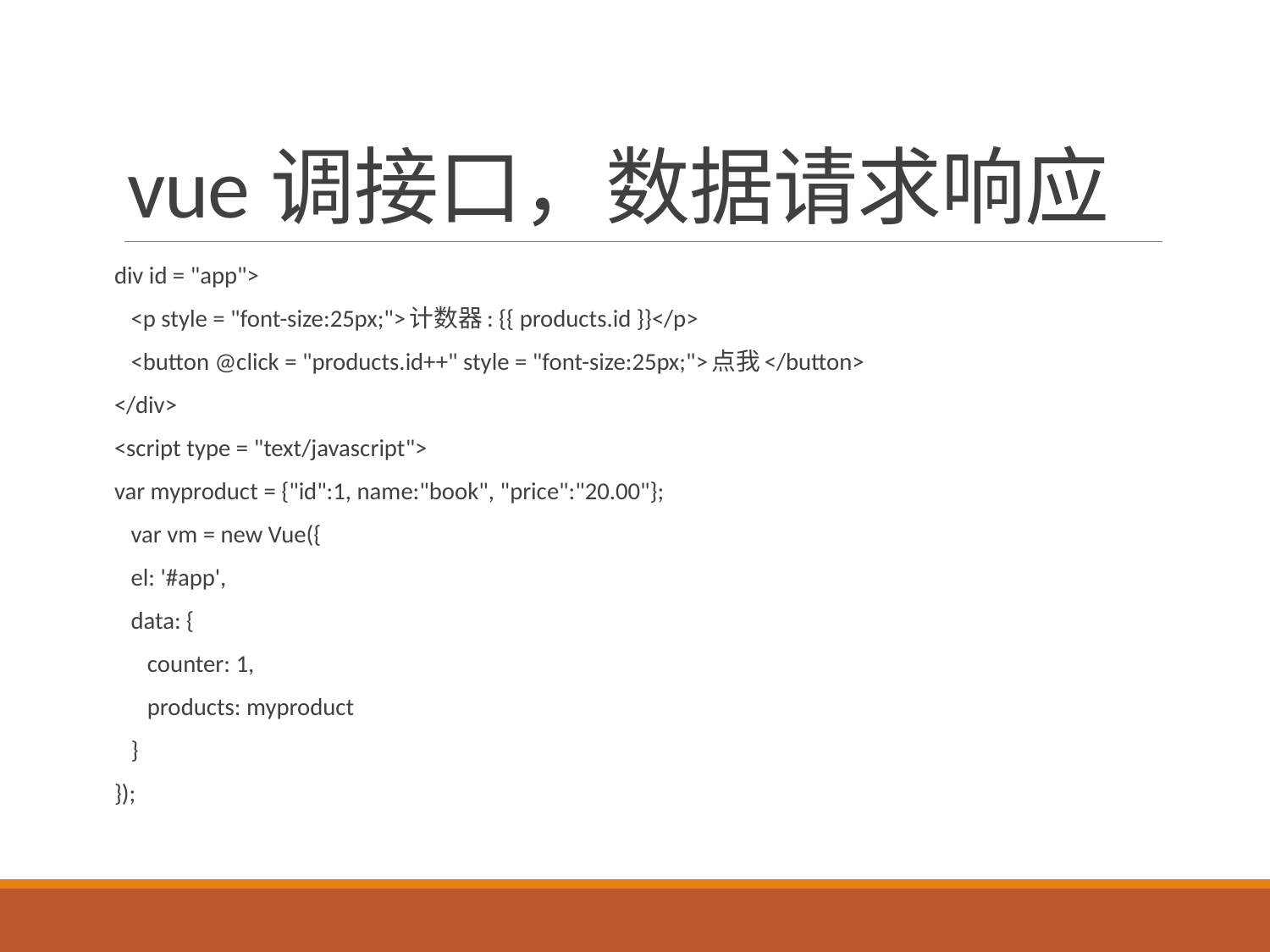

# vue调接口，数据请求响应
div id = "app">
   <p style = "font-size:25px;">计数器: {{ products.id }}</p>
   <button @click = "products.id++" style = "font-size:25px;">点我</button>
</div>
<script type = "text/javascript">
var myproduct = {"id":1, name:"book", "price":"20.00"};
   var vm = new Vue({
   el: '#app',
   data: {
      counter: 1,
      products: myproduct
   }
});